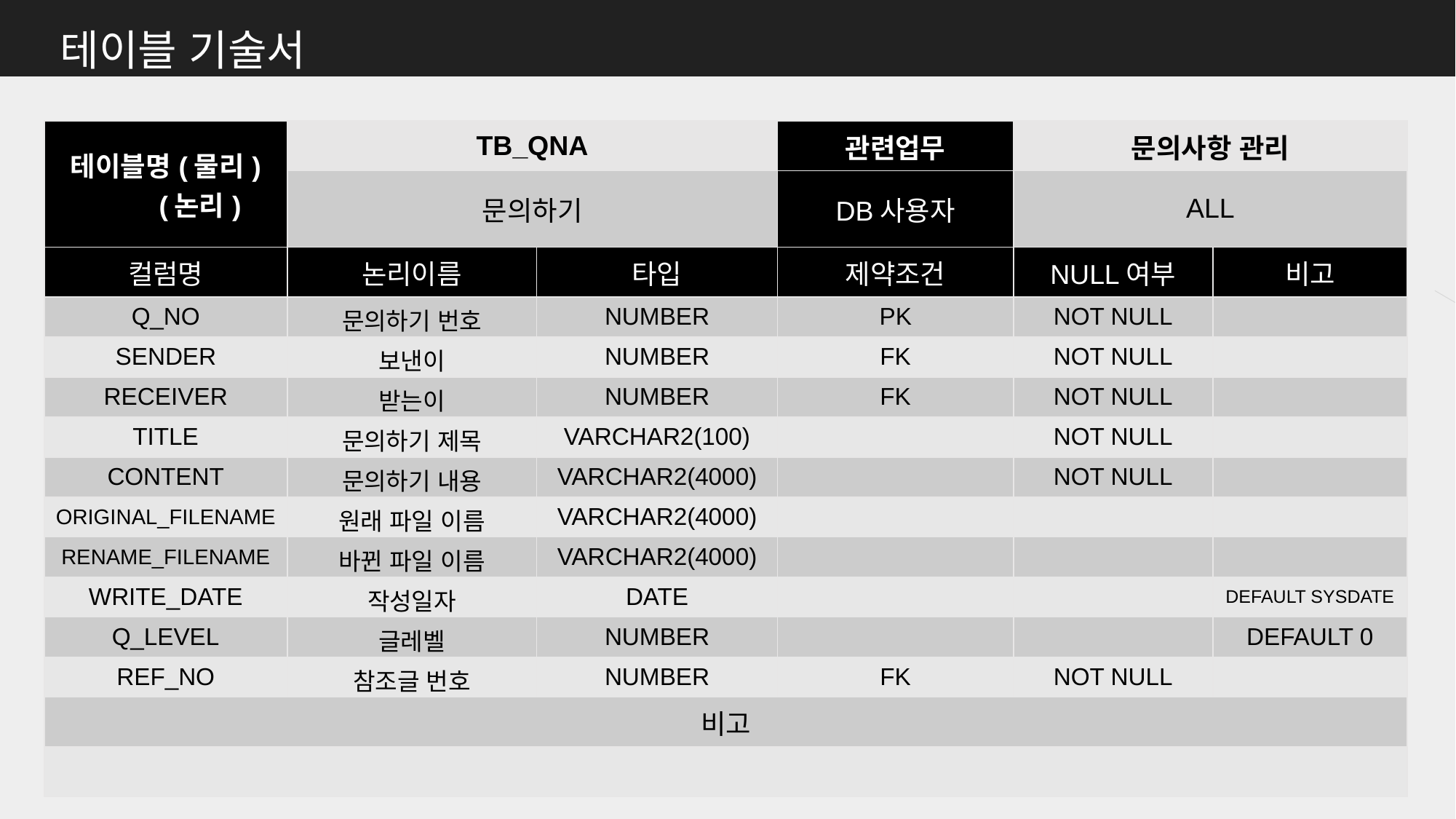

테이블 기술서

| 테이블명(물리) (논리) | TB\_QNA |  | 관련업무 | 문의사항 관리 |  |
| --- | --- | --- | --- | --- | --- |
|  | 문의하기 |  | DB사용자 | ALL |  |
| 컬럼명 | 논리이름 | 타입 | 제약조건 | NULL여부 | 비고 |
| Q\_NO | 문의하기 번호 | NUMBER | PK | NOT NULL |  |
| SENDER | 보낸이 | NUMBER | FK | NOT NULL |  |
| RECEIVER | 받는이 | NUMBER | FK | NOT NULL |  |
| TITLE | 문의하기 제목 | VARCHAR2(100) |  | NOT NULL |  |
| CONTENT | 문의하기 내용 | VARCHAR2(4000) |  | NOT NULL |  |
| ORIGINAL\_FILENAME | 원래 파일 이름 | VARCHAR2(4000) |  |  |  |
| RENAME\_FILENAME | 바뀐 파일 이름 | VARCHAR2(4000) |  |  |  |
| WRITE\_DATE | 작성일자 | DATE |  |  | DEFAULT SYSDATE |
| Q\_LEVEL | 글레벨 | NUMBER |  |  | DEFAULT 0 |
| REF\_NO | 참조글 번호 | NUMBER | FK | NOT NULL |  |
| 비고 |  |  |  |  |  |
|  |  |  |  |  |  |